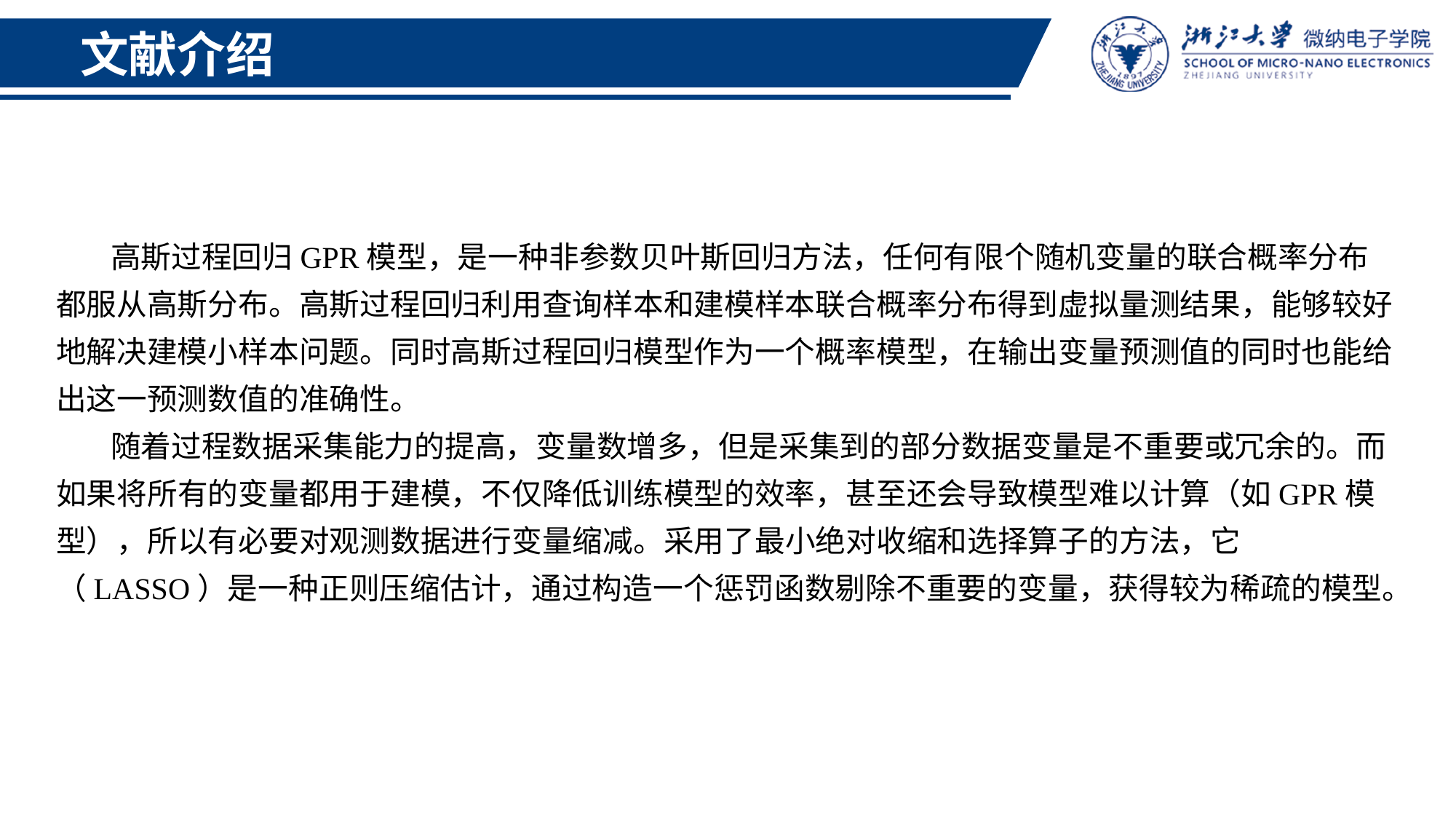

文献介绍
高斯过程回归GPR模型，是一种非参数贝叶斯回归方法，任何有限个随机变量的联合概率分布都服从高斯分布。高斯过程回归利用查询样本和建模样本联合概率分布得到虚拟量测结果，能够较好地解决建模小样本问题。同时高斯过程回归模型作为一个概率模型，在输出变量预测值的同时也能给出这一预测数值的准确性。
随着过程数据采集能力的提高，变量数增多，但是采集到的部分数据变量是不重要或冗余的。而如果将所有的变量都用于建模，不仅降低训练模型的效率，甚至还会导致模型难以计算（如GPR模型），所以有必要对观测数据进行变量缩减。采用了最小绝对收缩和选择算子的方法，它（LASSO）是一种正则压缩估计，通过构造一个惩罚函数剔除不重要的变量，获得较为稀疏的模型。